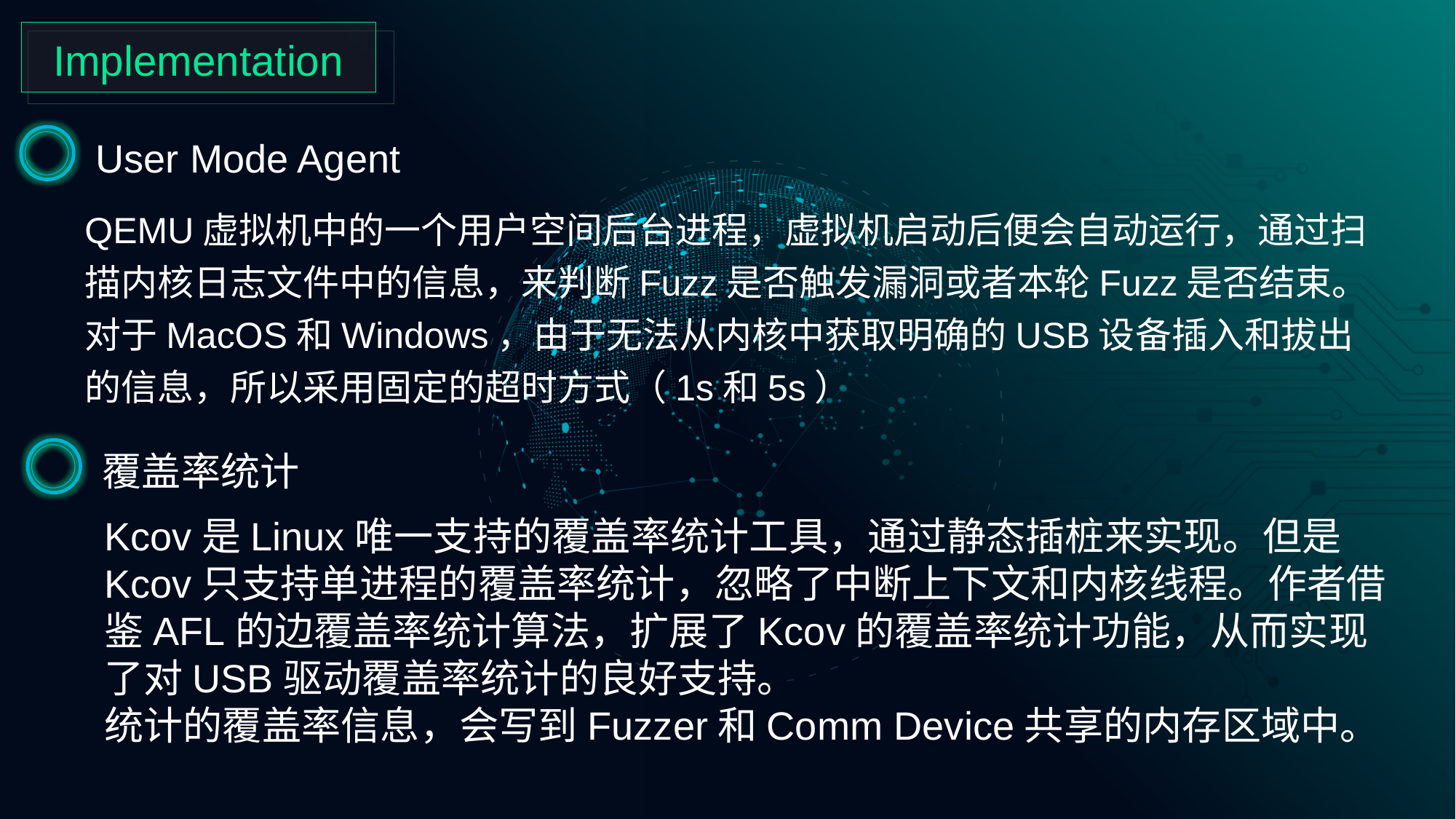

Implementation

User Mode Agent
QEMU虚拟机中的一个用户空间后台进程，虚拟机启动后便会自动运行，通过扫描内核日志文件中的信息，来判断Fuzz是否触发漏洞或者本轮Fuzz是否结束。
对于MacOS和Windows，由于无法从内核中获取明确的USB设备插入和拔出的信息，所以采用固定的超时方式（1s和5s）

覆盖率统计
Kcov是Linux唯一支持的覆盖率统计工具，通过静态插桩来实现。但是Kcov只支持单进程的覆盖率统计，忽略了中断上下文和内核线程。作者借鉴AFL的边覆盖率统计算法，扩展了Kcov的覆盖率统计功能，从而实现了对USB驱动覆盖率统计的良好支持。
统计的覆盖率信息，会写到Fuzzer和Comm Device共享的内存区域中。